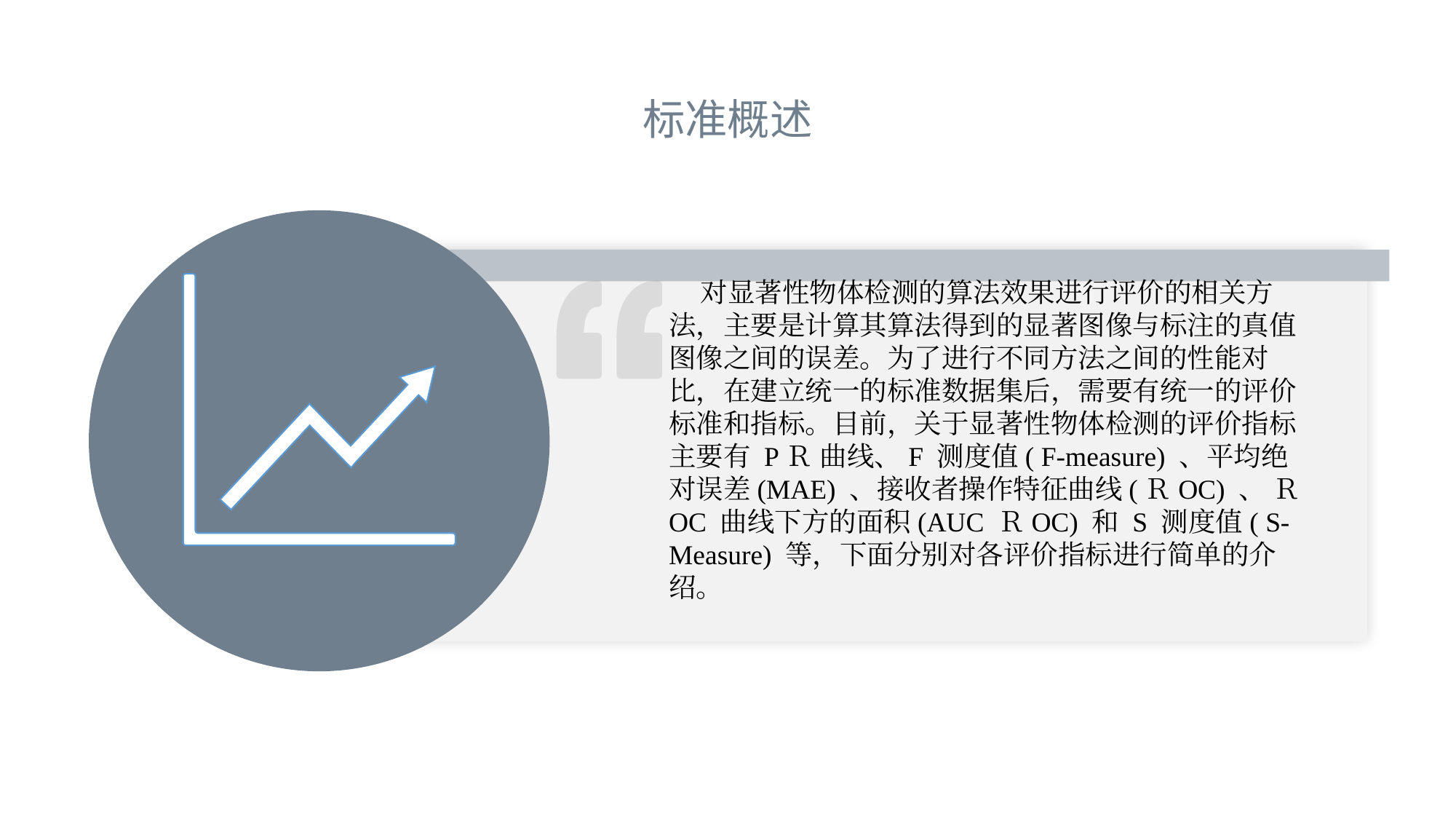

标准概述

对显著性物体检测的算法效果进行评价的相关方法，主要是计算其算法得到的显著图像与标注的真值图像之间的误差。为了进行不同方法之间的性能对比，在建立统一的标准数据集后，需要有统一的评价标准和指标。目前，关于显著性物体检测的评价指标主要有 PＲ 曲线、F 测度值( F-measure) 、平均绝对误差(MAE) 、接收者操作特征曲线(ＲOC) 、 ＲOC 曲线下方的面积(AUC ＲOC) 和 S 测度值( S-Measure) 等，下面分别对各评价指标进行简单的介绍。